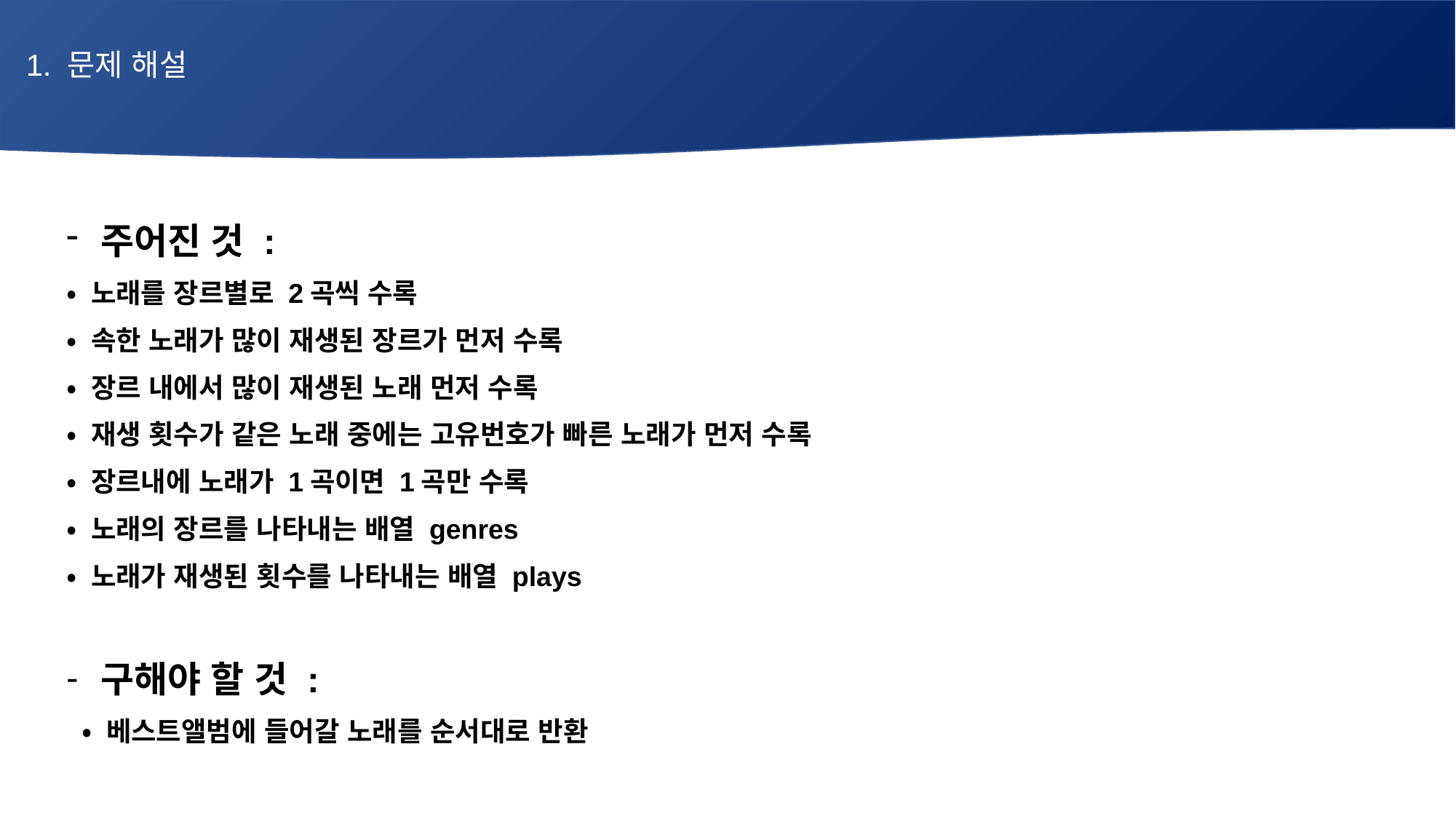

1. 문제 해설
# 매주 1 과제 LV2
주어진 것 :
• 노래를 장르별로 2곡씩 수록
• 속한 노래가 많이 재생된 장르가 먼저 수록
• 장르 내에서 많이 재생된 노래 먼저 수록
• 재생 횟수가 같은 노래 중에는 고유번호가 빠른 노래가 먼저 수록
• 장르내에 노래가 1곡이면 1곡만 수록
• 노래의 장르를 나타내는 배열 genres
• 노래가 재생된 횟수를 나타내는 배열 plays

구해야 할 것 :
  • 베스트앨범에 들어갈 노래를 순서대로 반환